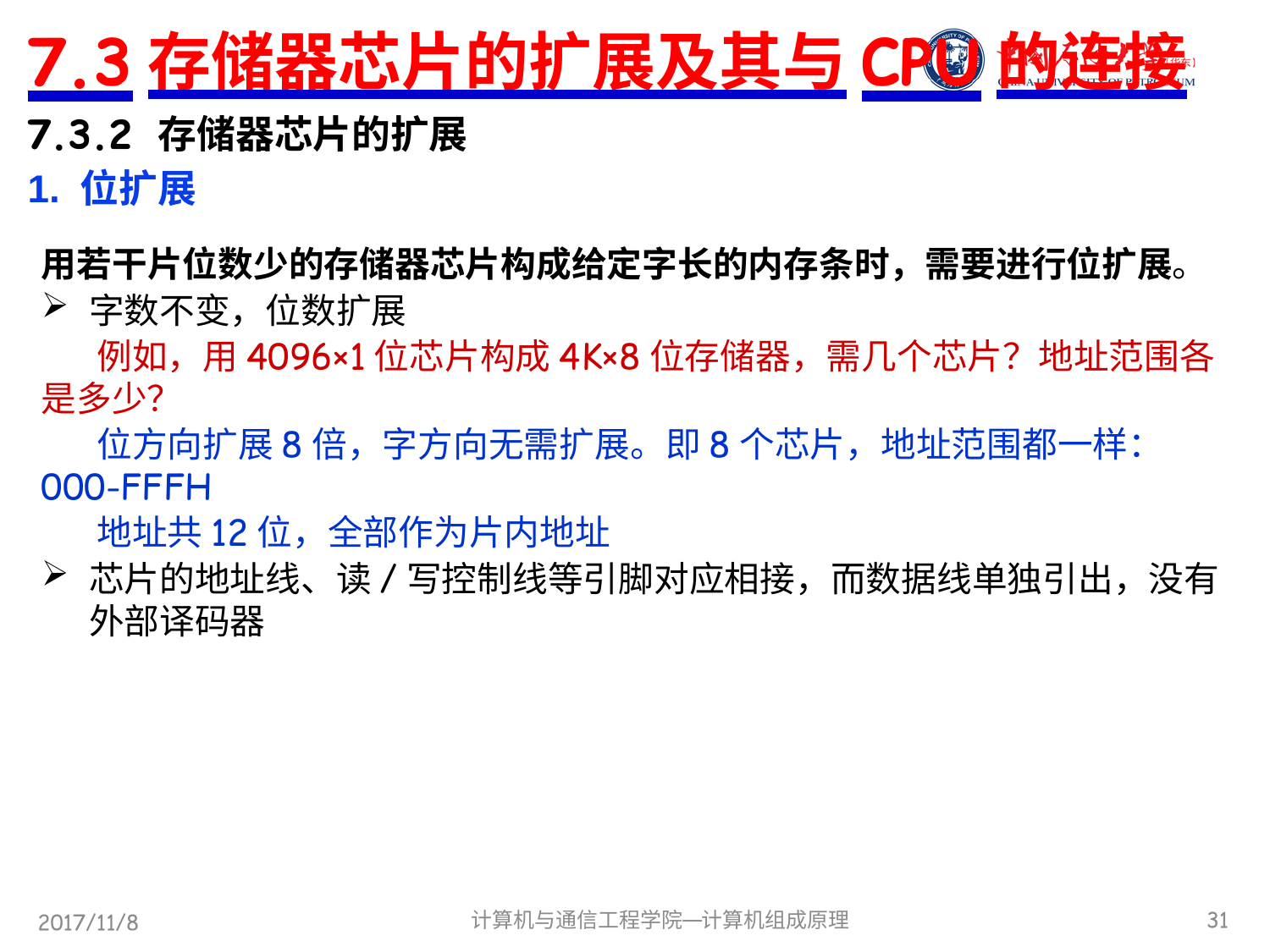

# 7.3存储器芯片的扩展及其与CPU的连接
7.3.2 存储器芯片的扩展
1. 位扩展

用若干片位数少的存储器芯片构成给定字长的内存条时，需要进行位扩展。
字数不变，位数扩展
      例如，用4096×1位芯片构成4K×8位存储器，需几个芯片？地址范围各是多少？
      位方向扩展8倍，字方向无需扩展。即8个芯片，地址范围都一样：000-FFFH
      地址共12位，全部作为片内地址
芯片的地址线、读/写控制线等引脚对应相接，而数据线单独引出，没有外部译码器
计算机与通信工程学院—计算机组成原理
31
2017/11/8